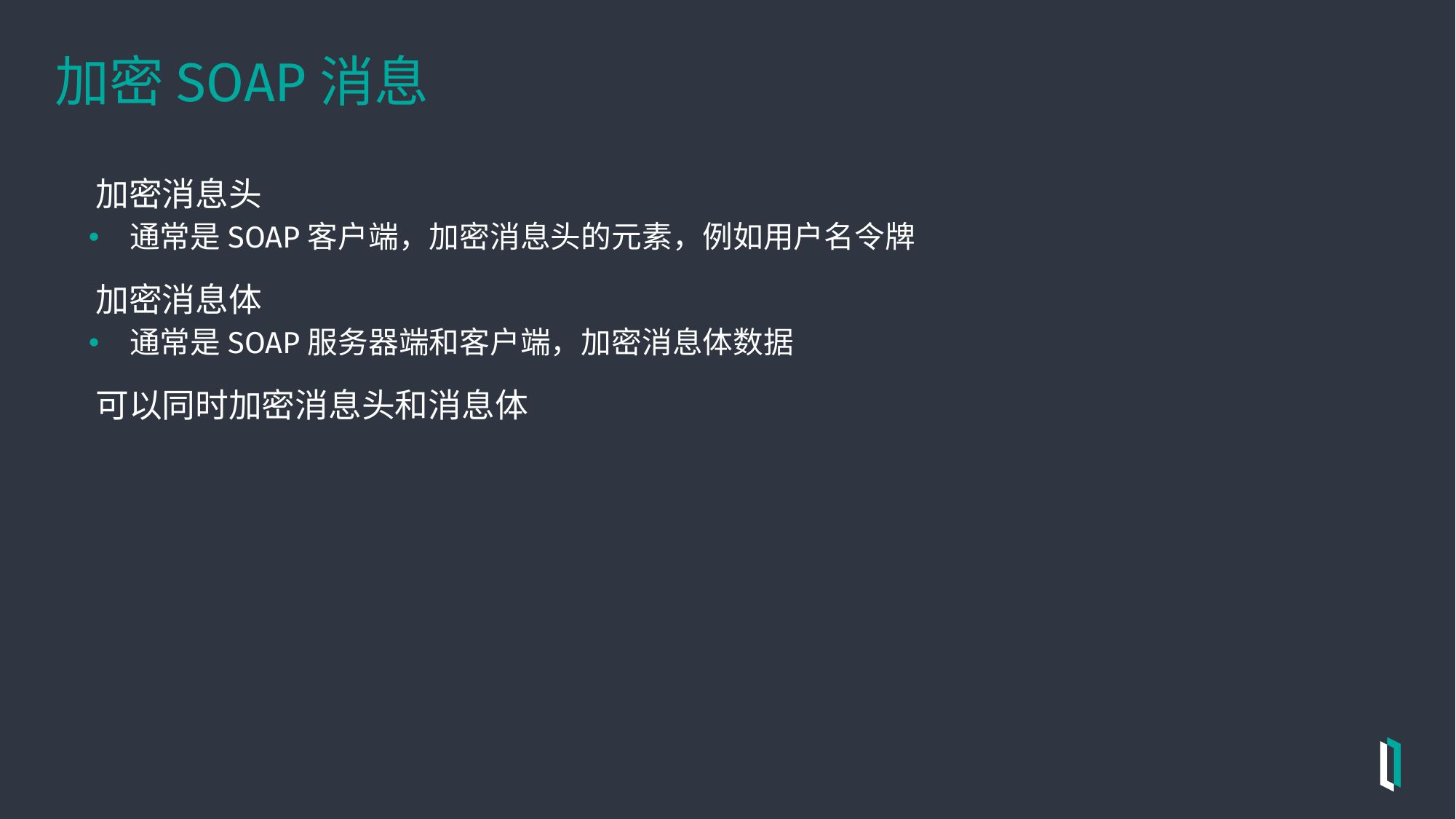

# 加密SOAP消息
加密消息头
通常是SOAP客户端，加密消息头的元素，例如用户名令牌
加密消息体
通常是SOAP服务器端和客户端，加密消息体数据
可以同时加密消息头和消息体